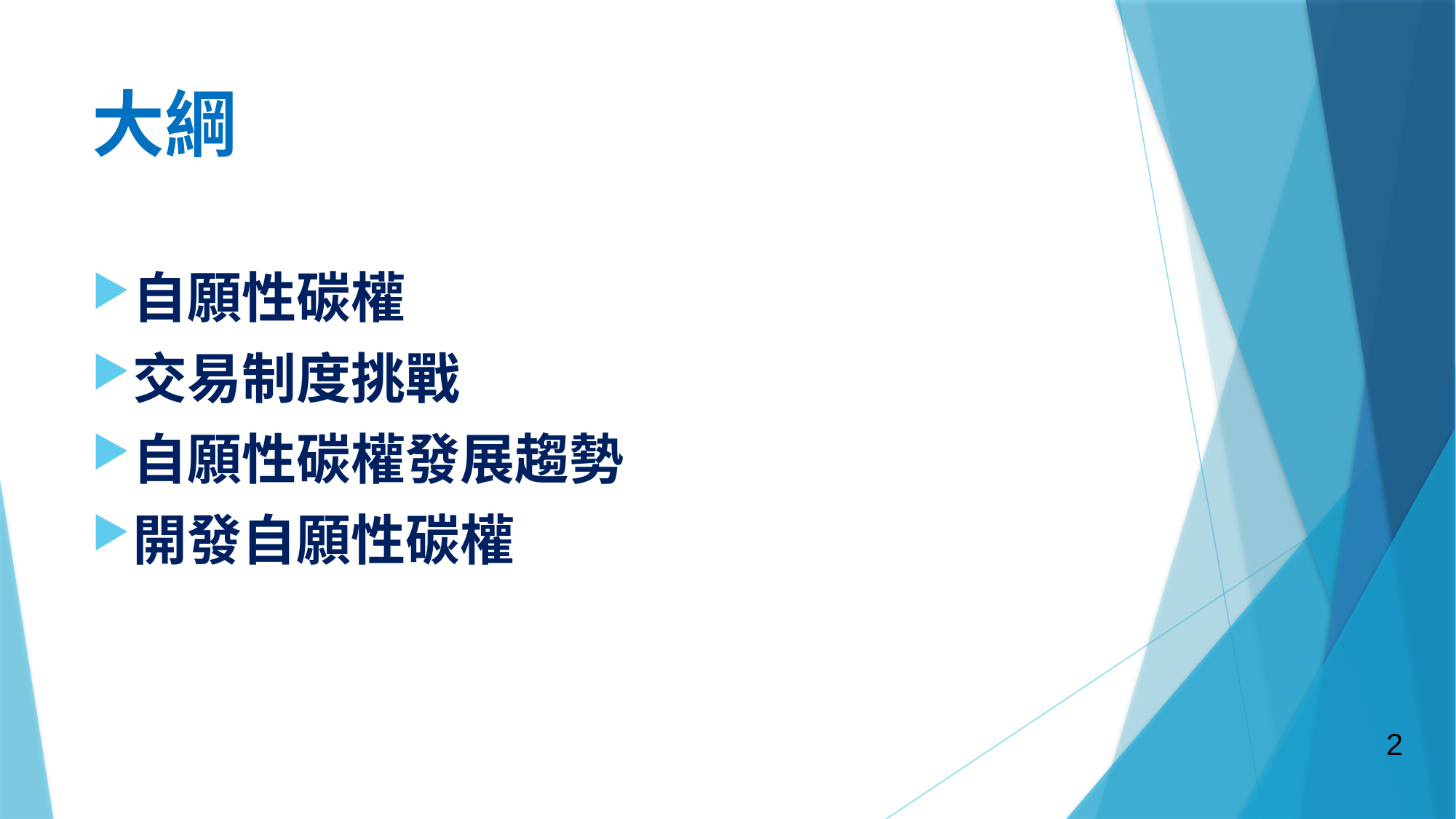

# 大綱
自願性碳權
交易制度挑戰
自願性碳權發展趨勢
開發自願性碳權

2